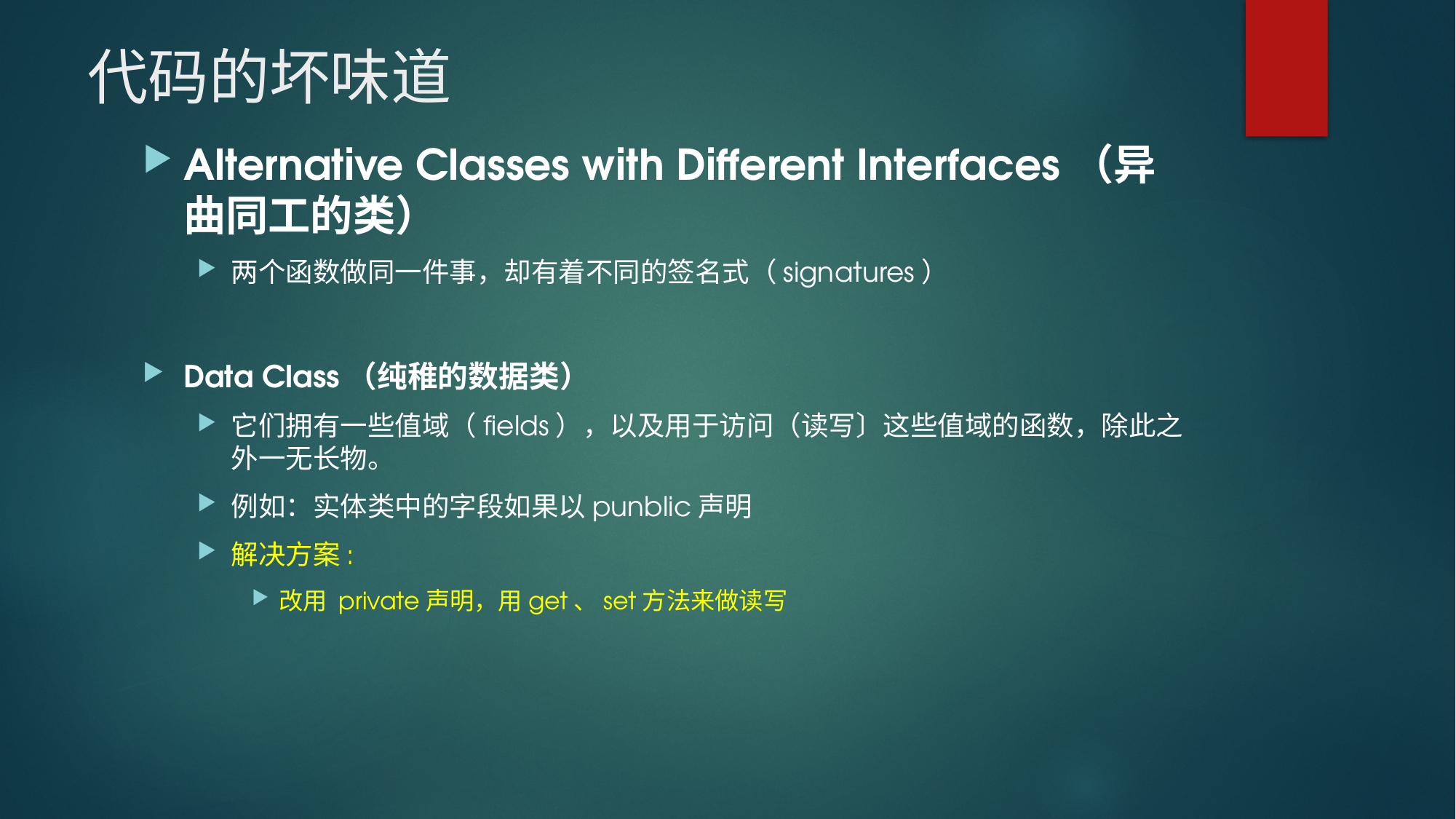

# 代码的坏味道
Alternative Classes with Different Interfaces（异曲同工的类）
两个函数做同一件事，却有着不同的签名式（signatures）

Data Class（纯稚的数据类）
它们拥有一些值域（fields），以及用于访问（读写〕这些值域的函数，除此之外一无长物。
例如：实体类中的字段如果以punblic声明
解决方案:
改用 private声明，用get、set方法来做读写